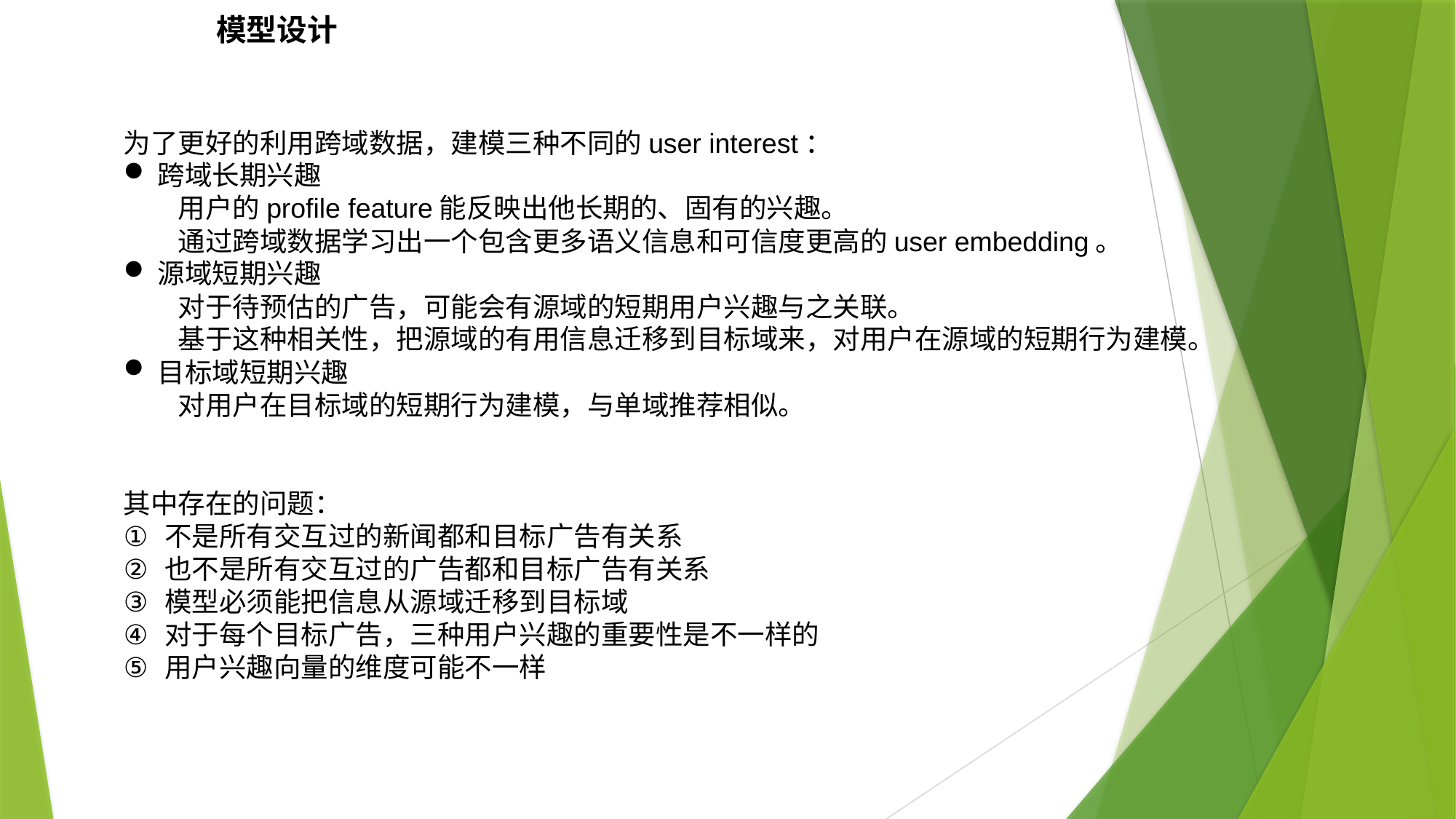

模型设计
为了更好的利用跨域数据，建模三种不同的user interest：
跨域长期兴趣
用户的profile feature能反映出他长期的、固有的兴趣。
通过跨域数据学习出一个包含更多语义信息和可信度更高的user embedding。
源域短期兴趣
对于待预估的广告，可能会有源域的短期用户兴趣与之关联。
基于这种相关性，把源域的有用信息迁移到目标域来，对用户在源域的短期行为建模。
目标域短期兴趣
对用户在目标域的短期行为建模，与单域推荐相似。

其中存在的问题：
不是所有交互过的新闻都和目标广告有关系
也不是所有交互过的广告都和目标广告有关系
模型必须能把信息从源域迁移到目标域
对于每个目标广告，三种用户兴趣的重要性是不一样的
用户兴趣向量的维度可能不一样